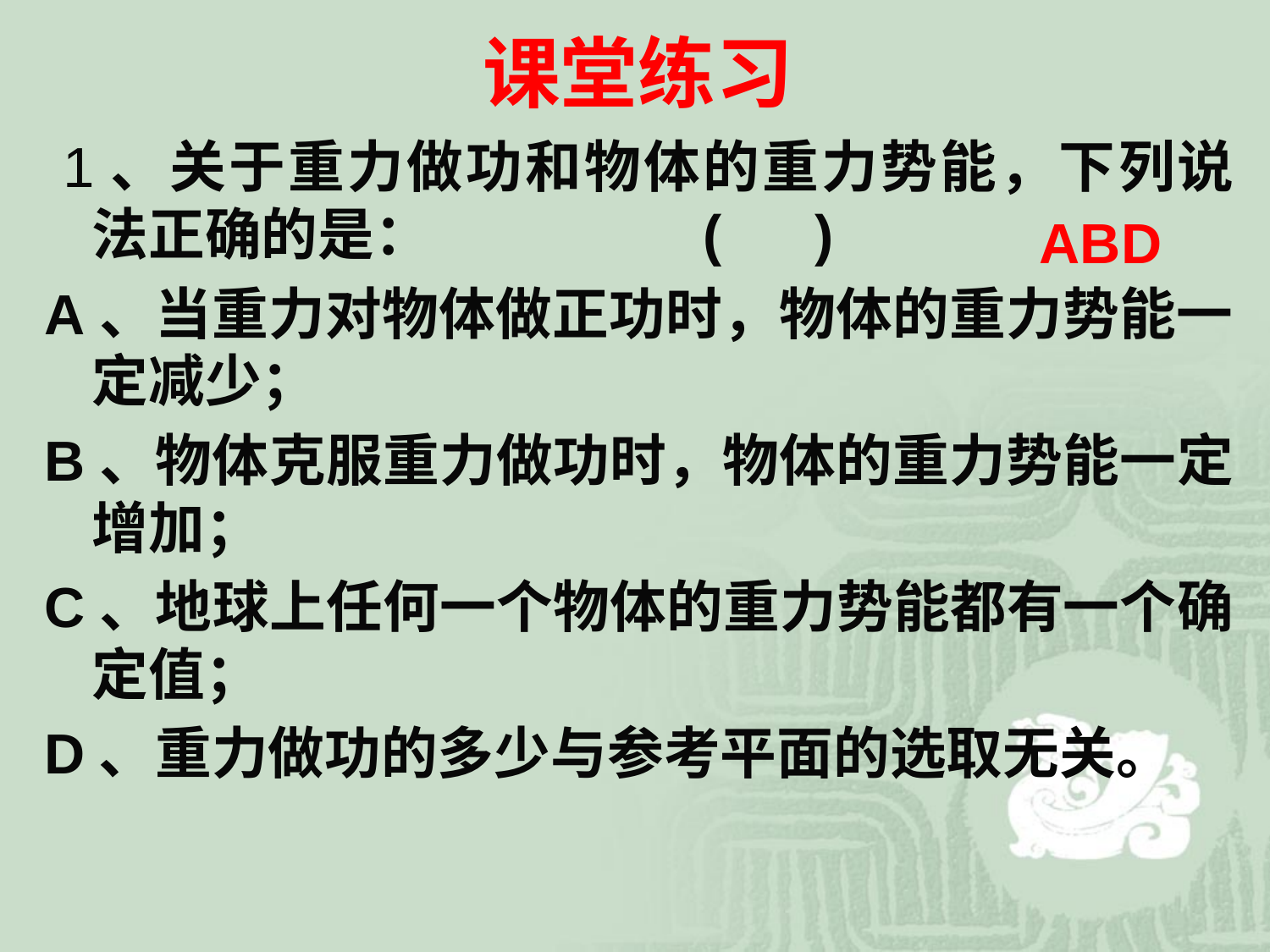

# 课堂练习
 1、关于重力做功和物体的重力势能，下列说法正确的是：                    (      )
A、当重力对物体做正功时，物体的重力势能一定减少；
B、物体克服重力做功时，物体的重力势能一定增加；
C、地球上任何一个物体的重力势能都有一个确定值；
D、重力做功的多少与参考平面的选取无关。
ABD